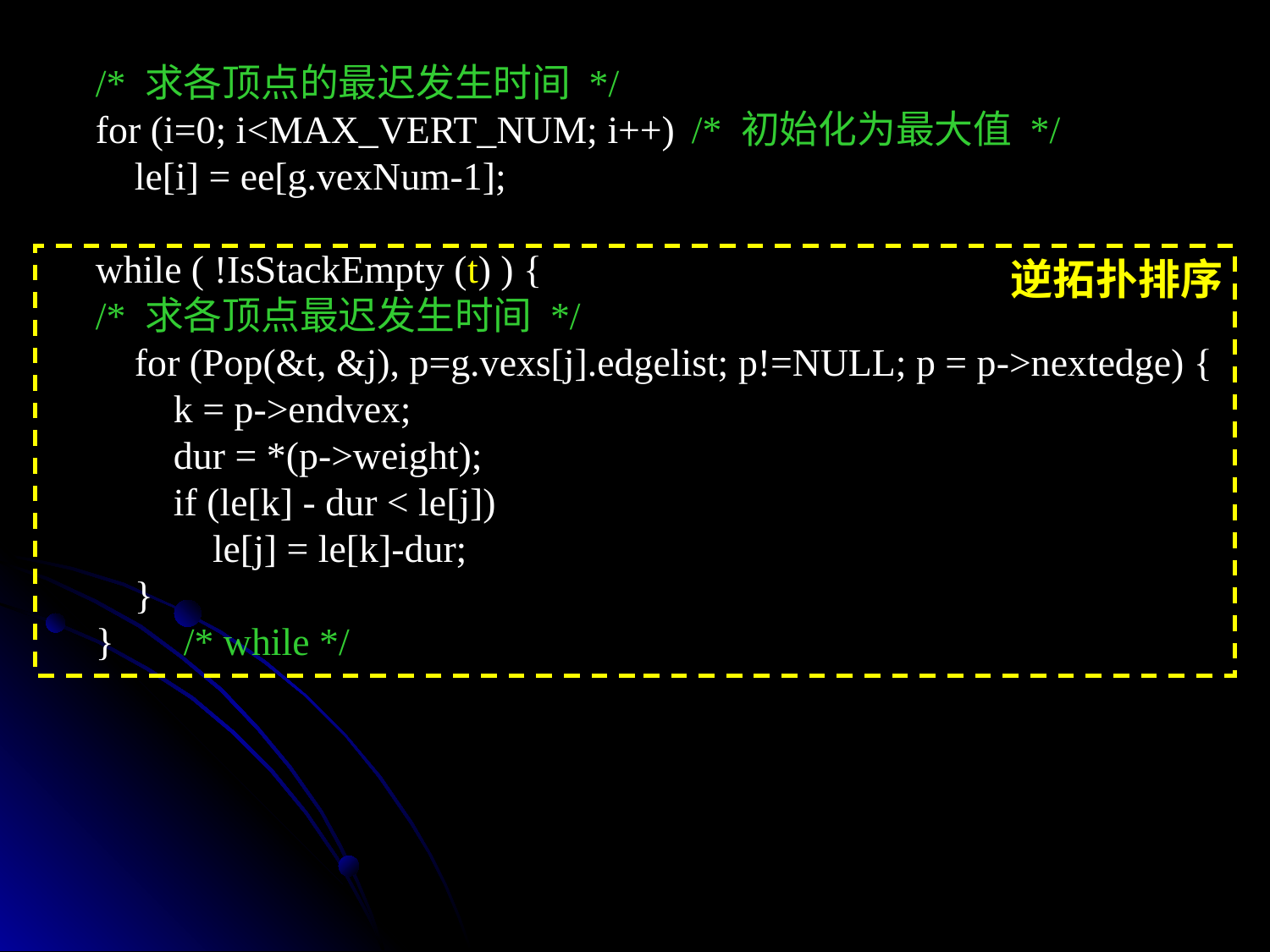

/* 求各顶点的最迟发生时间 */
    for (i=0; i<MAX_VERT_NUM; i++)	/* 初始化为最大值 */
        le[i] = ee[g.vexNum-1];

    while ( !IsStackEmpty (t) ) {
    /* 求各顶点最迟发生时间 */
        for (Pop(&t, &j), p=g.vexs[j].edgelist; p!=NULL; p = p->nextedge) {
            k = p->endvex;
            dur = *(p->weight);
            if (le[k] - dur < le[j])
                le[j] = le[k]-dur;
        }
    }	/* while */
逆拓扑排序